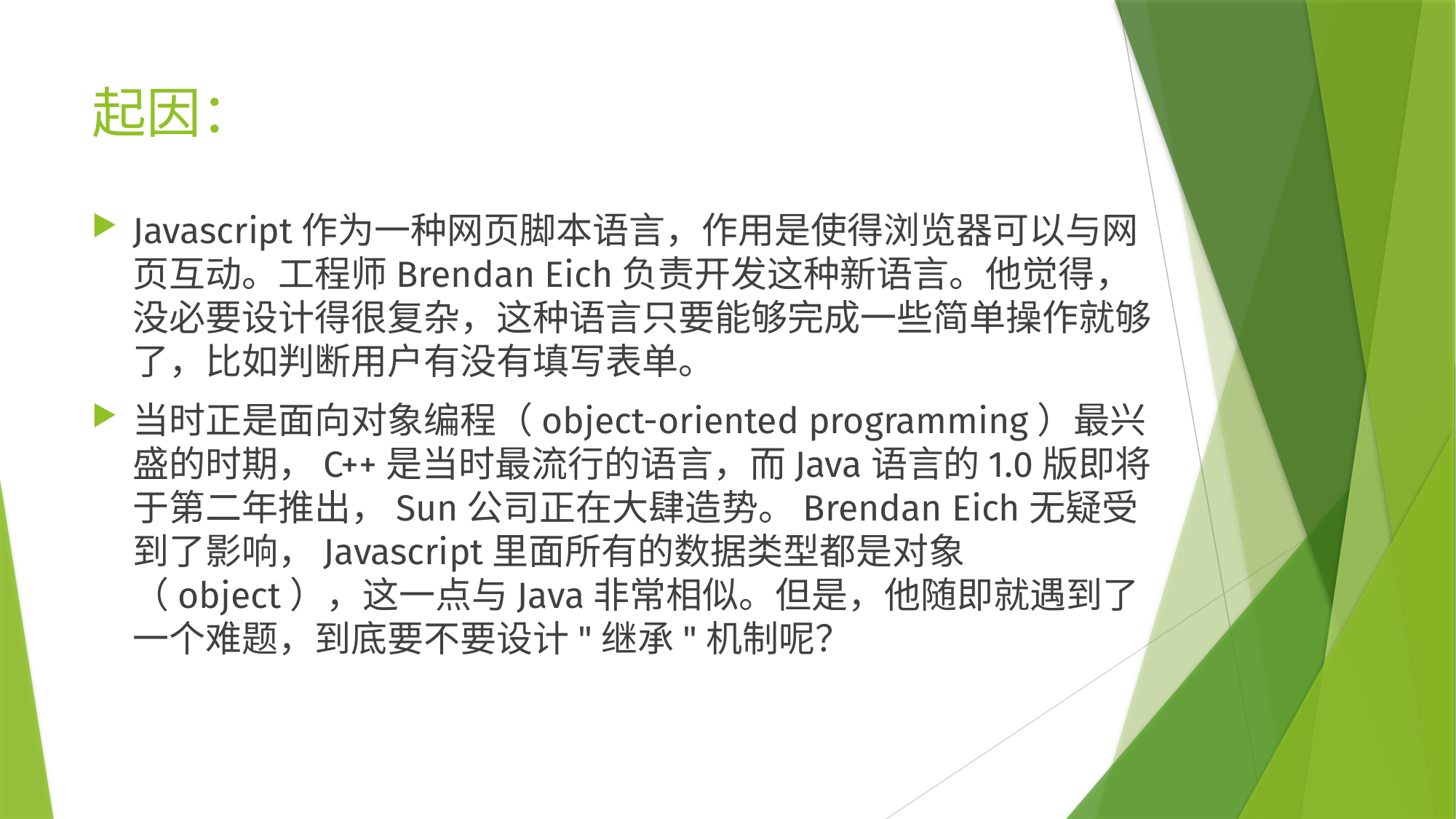

# 起因：
Javascript作为一种网页脚本语言，作用是使得浏览器可以与网页互动。工程师Brendan Eich负责开发这种新语言。他觉得，没必要设计得很复杂，这种语言只要能够完成一些简单操作就够了，比如判断用户有没有填写表单。
当时正是面向对象编程（object-oriented programming）最兴盛的时期，C++是当时最流行的语言，而Java语言的1.0版即将于第二年推出，Sun公司正在大肆造势。Brendan Eich无疑受到了影响，Javascript里面所有的数据类型都是对象（object），这一点与Java非常相似。但是，他随即就遇到了一个难题，到底要不要设计"继承"机制呢？